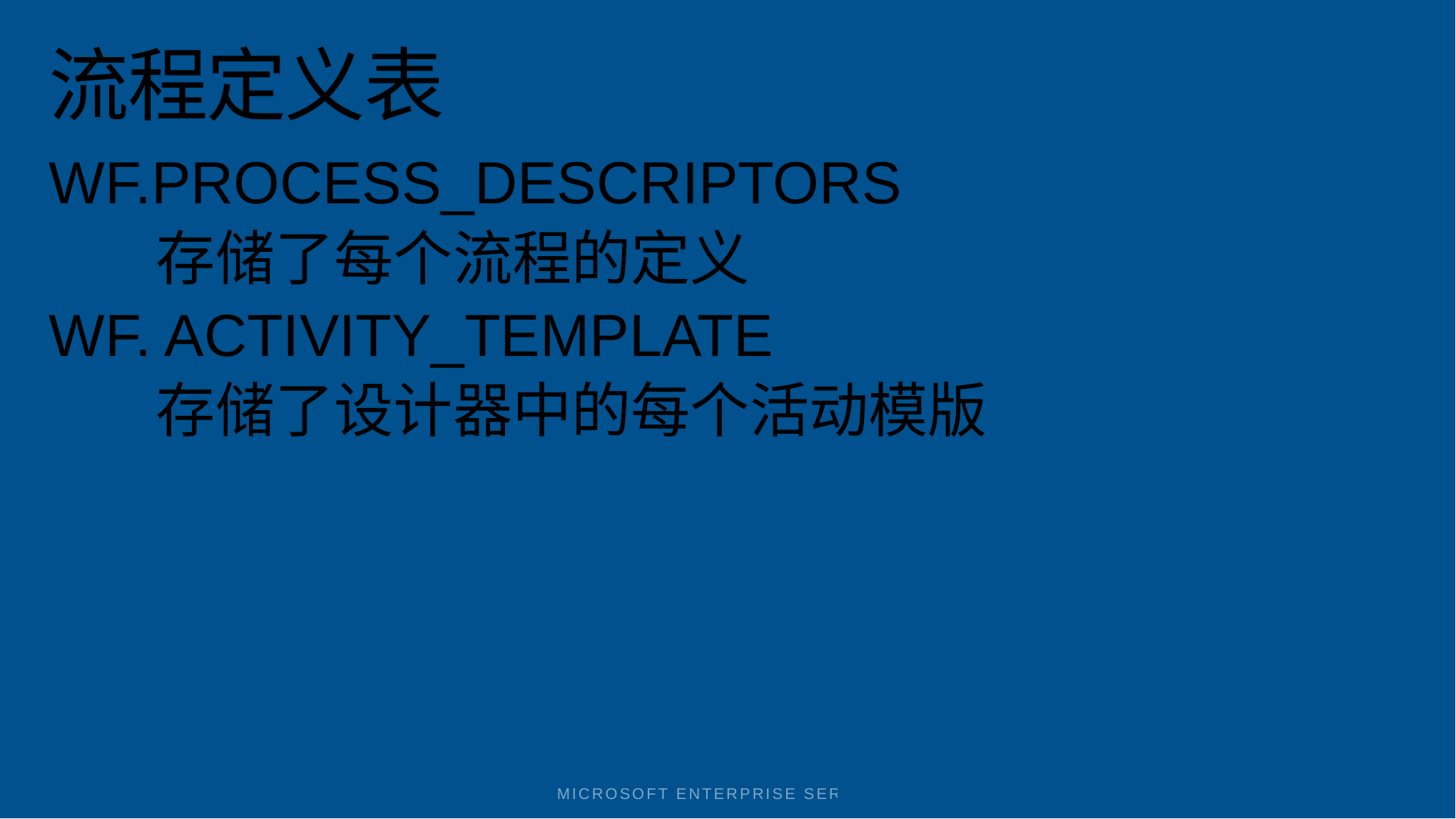

# 流程定义表
WF.PROCESS_DESCRIPTORS
	存储了每个流程的定义
WF. ACTIVITY_TEMPLATE
	存储了设计器中的每个活动模版